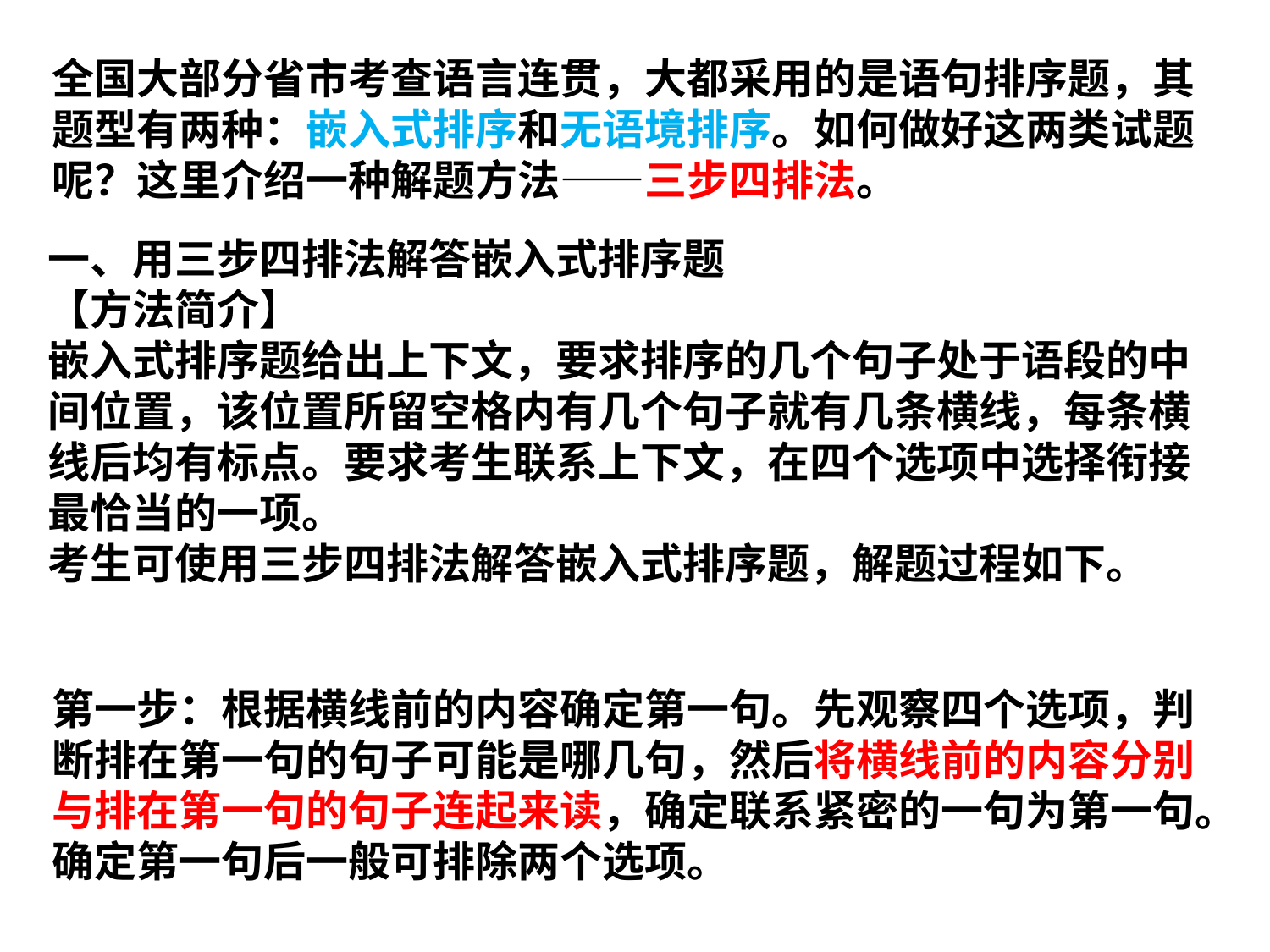

全国大部分省市考查语言连贯，大都采用的是语句排序题，其题型有两种：嵌入式排序和无语境排序。如何做好这两类试题呢？这里介绍一种解题方法——三步四排法。
一、用三步四排法解答嵌入式排序题
【方法简介】
嵌入式排序题给出上下文，要求排序的几个句子处于语段的中间位置，该位置所留空格内有几个句子就有几条横线，每条横线后均有标点。要求考生联系上下文，在四个选项中选择衔接最恰当的一项。
考生可使用三步四排法解答嵌入式排序题，解题过程如下。
第一步：根据横线前的内容确定第一句。先观察四个选项，判断排在第一句的句子可能是哪几句，然后将横线前的内容分别与排在第一句的句子连起来读，确定联系紧密的一句为第一句。确定第一句后一般可排除两个选项。